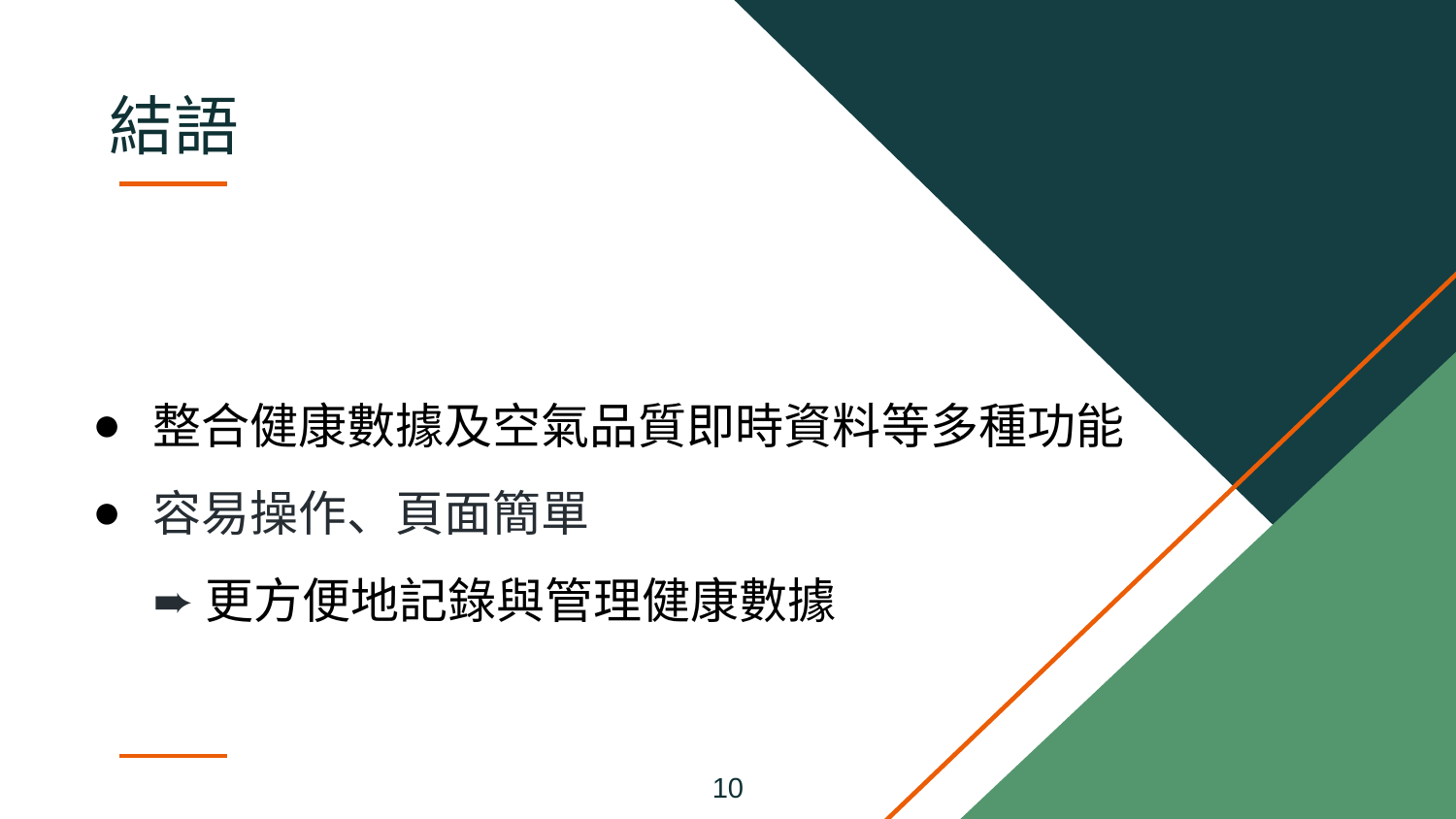

# 結語
整合健康數據及空氣品質即時資料等多種功能
容易操作、頁面簡單
➨更方便地記錄與管理健康數據

10